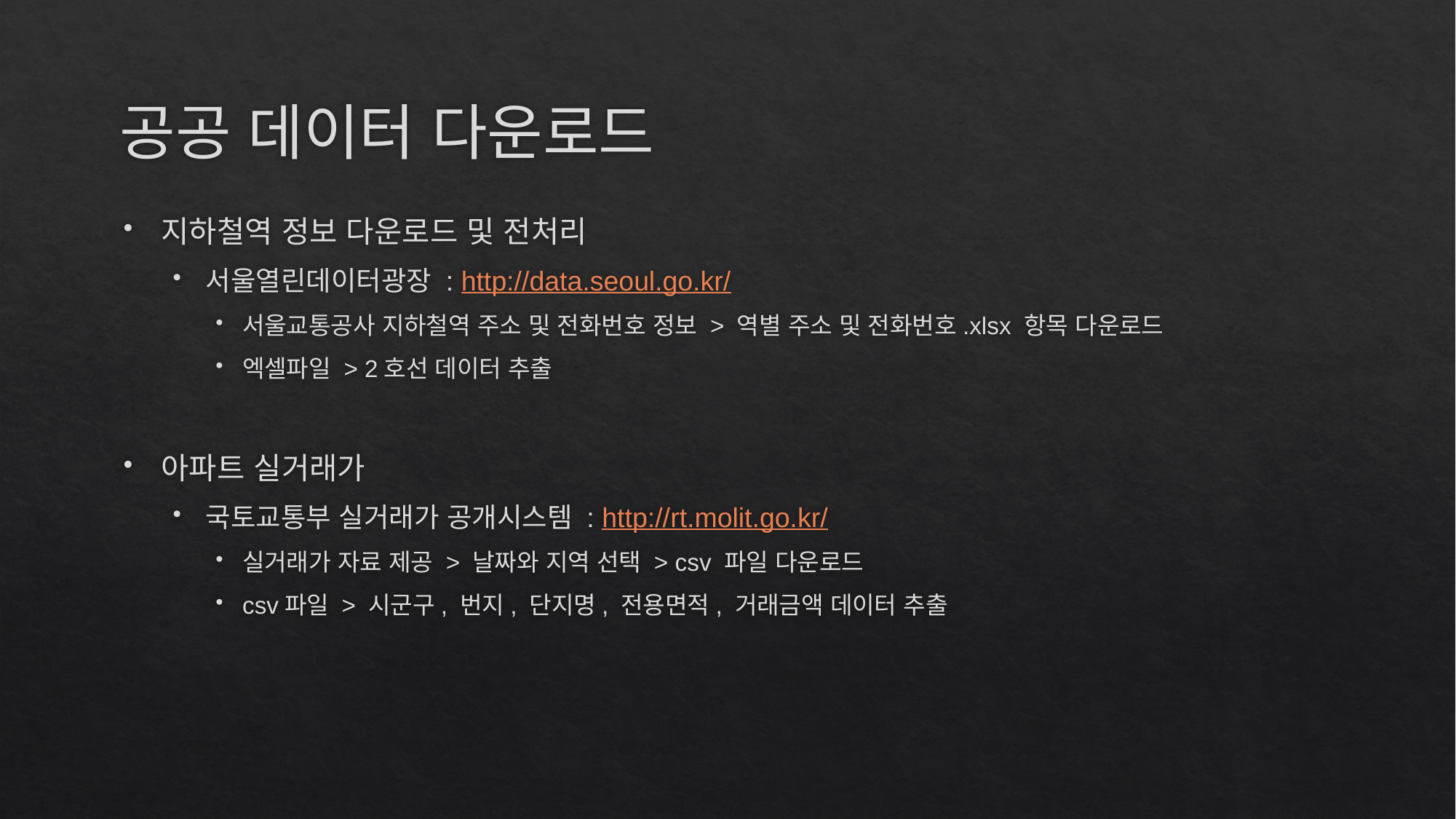

# 공공 데이터 다운로드
지하철역 정보 다운로드 및 전처리
서울열린데이터광장 : http://data.seoul.go.kr/
서울교통공사 지하철역 주소 및 전화번호 정보 > 역별 주소 및 전화번호.xlsx 항목 다운로드
엑셀파일 > 2호선 데이터 추출

아파트 실거래가
국토교통부 실거래가 공개시스템 : http://rt.molit.go.kr/
실거래가 자료 제공 > 날짜와 지역 선택 > csv 파일 다운로드
csv파일 > 시군구, 번지, 단지명, 전용면적, 거래금액 데이터 추출